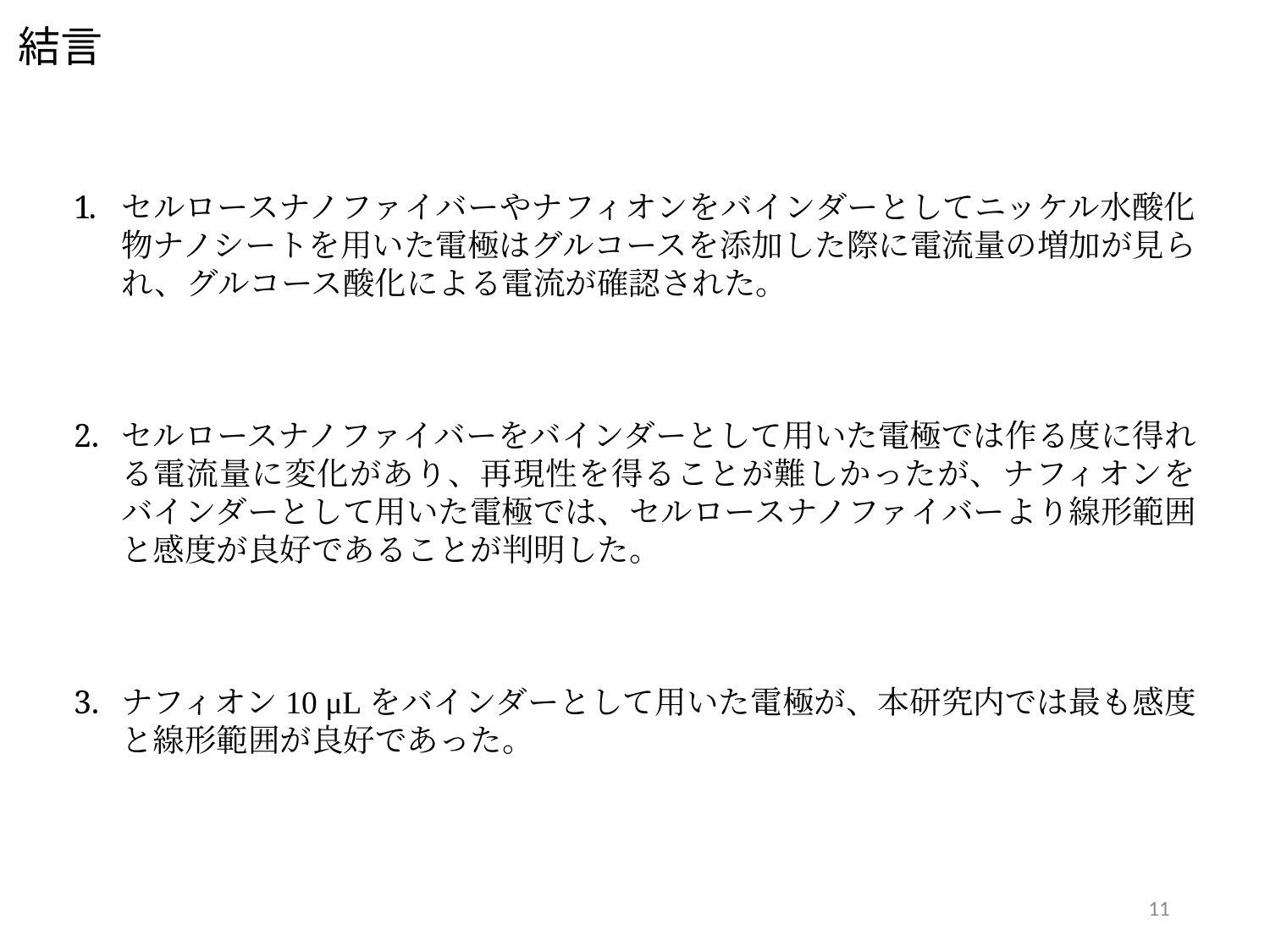

結言
セルロースナノファイバーやナフィオンをバインダーとしてニッケル水酸化物ナノシートを用いた電極はグルコースを添加した際に電流量の増加が見られ、グルコース酸化による電流が確認された。

セルロースナノファイバーをバインダーとして用いた電極では作る度に得れる電流量に変化があり、再現性を得ることが難しかったが、ナフィオンをバインダーとして用いた電極では、セルロースナノファイバーより線形範囲と感度が良好であることが判明した。

ナフィオン10 μLをバインダーとして用いた電極が、本研究内では最も感度と線形範囲が良好であった。
11